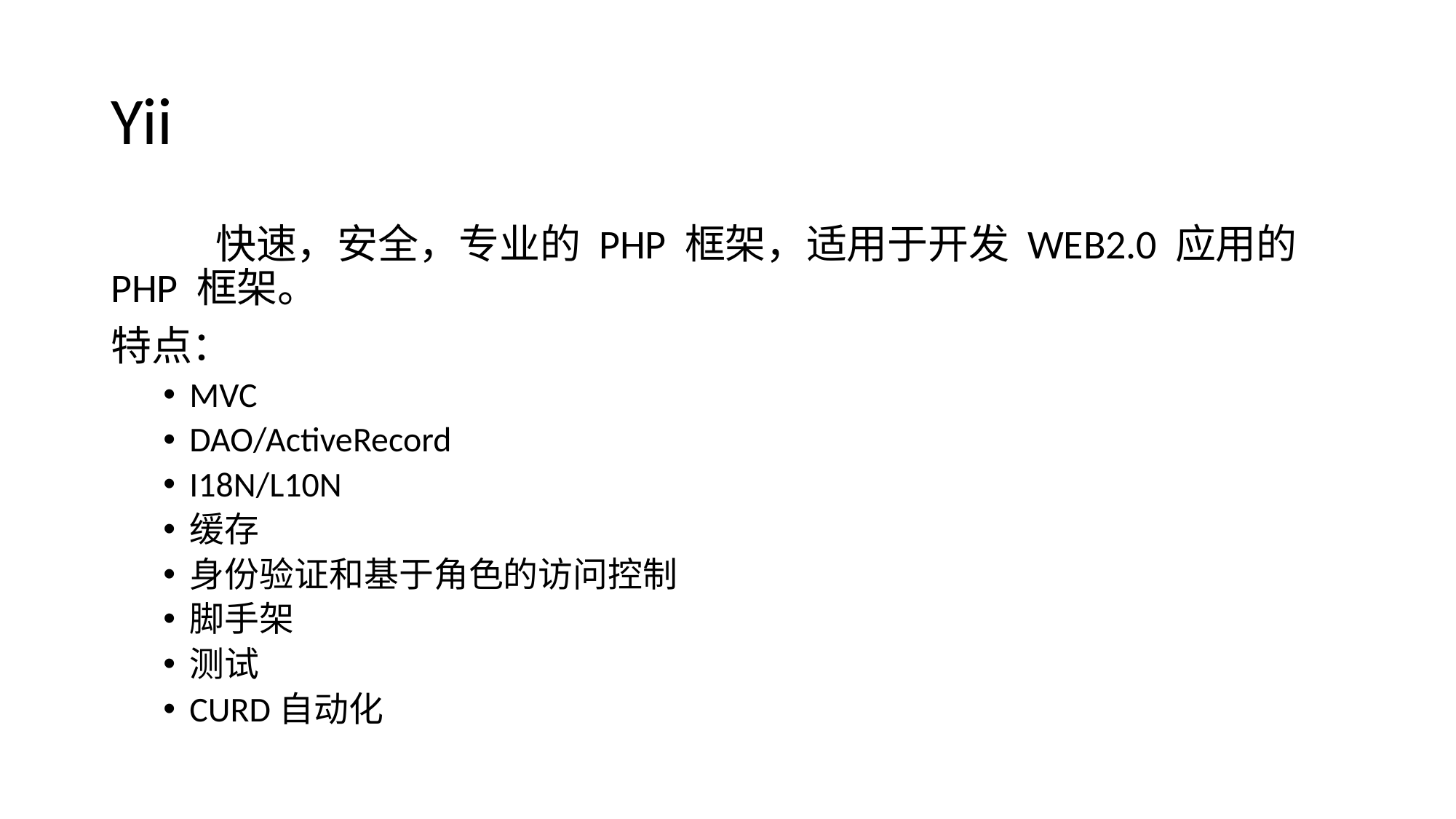

# Yii
	快速，安全，专业的 PHP 框架，适用于开发 WEB2.0 应用的 PHP 框架。
特点：
MVC
DAO/ActiveRecord
I18N/L10N
缓存
身份验证和基于角色的访问控制
脚手架
测试
CURD自动化